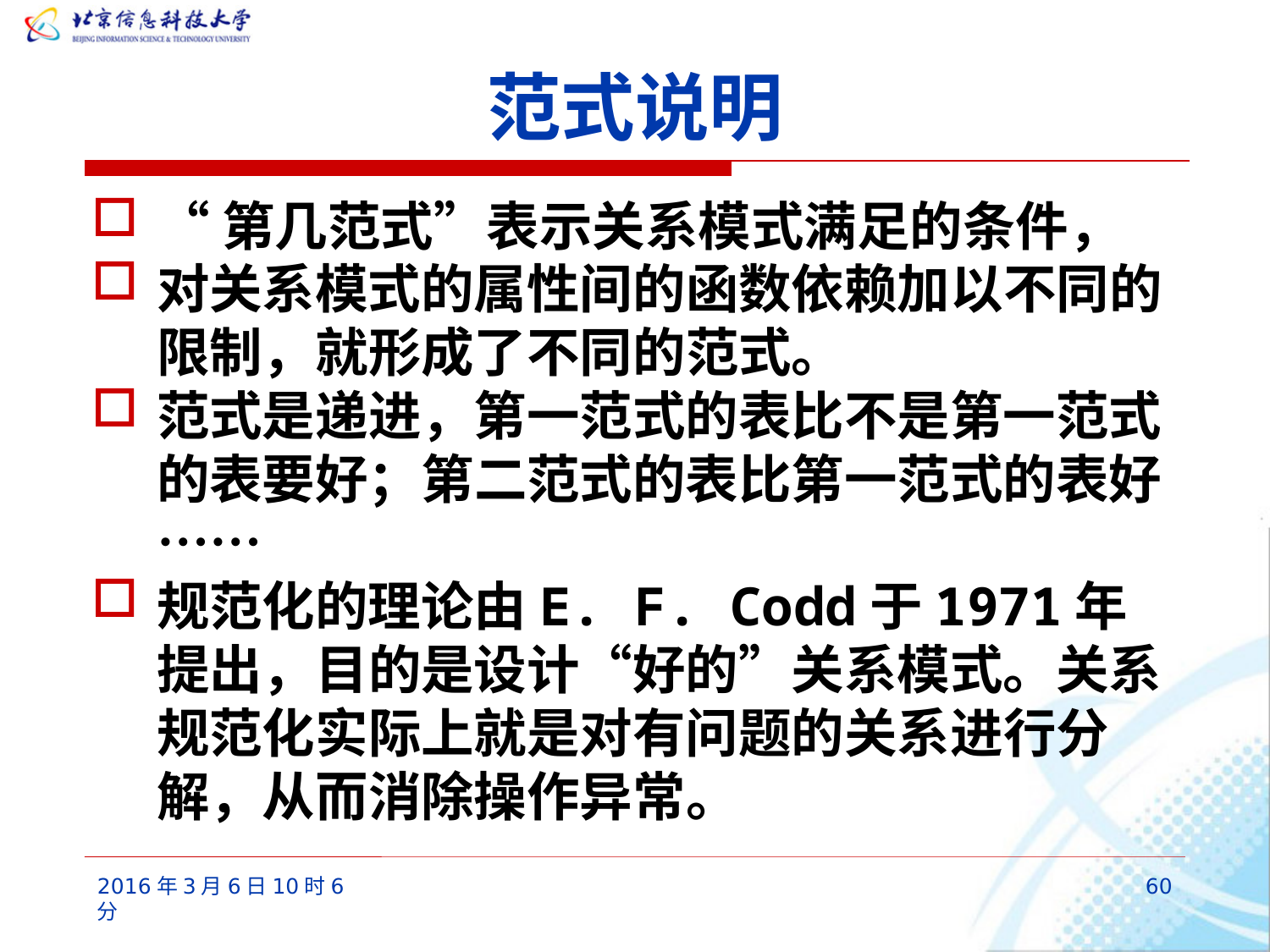

# 范式说明
“第几范式”表示关系模式满足的条件，
对关系模式的属性间的函数依赖加以不同的限制，就形成了不同的范式。
范式是递进，第一范式的表比不是第一范式的表要好；第二范式的表比第一范式的表好……
规范化的理论由E. F. Codd于1971年提出，目的是设计“好的”关系模式。关系规范化实际上就是对有问题的关系进行分解，从而消除操作异常。
2016年3月6日10时6分
60